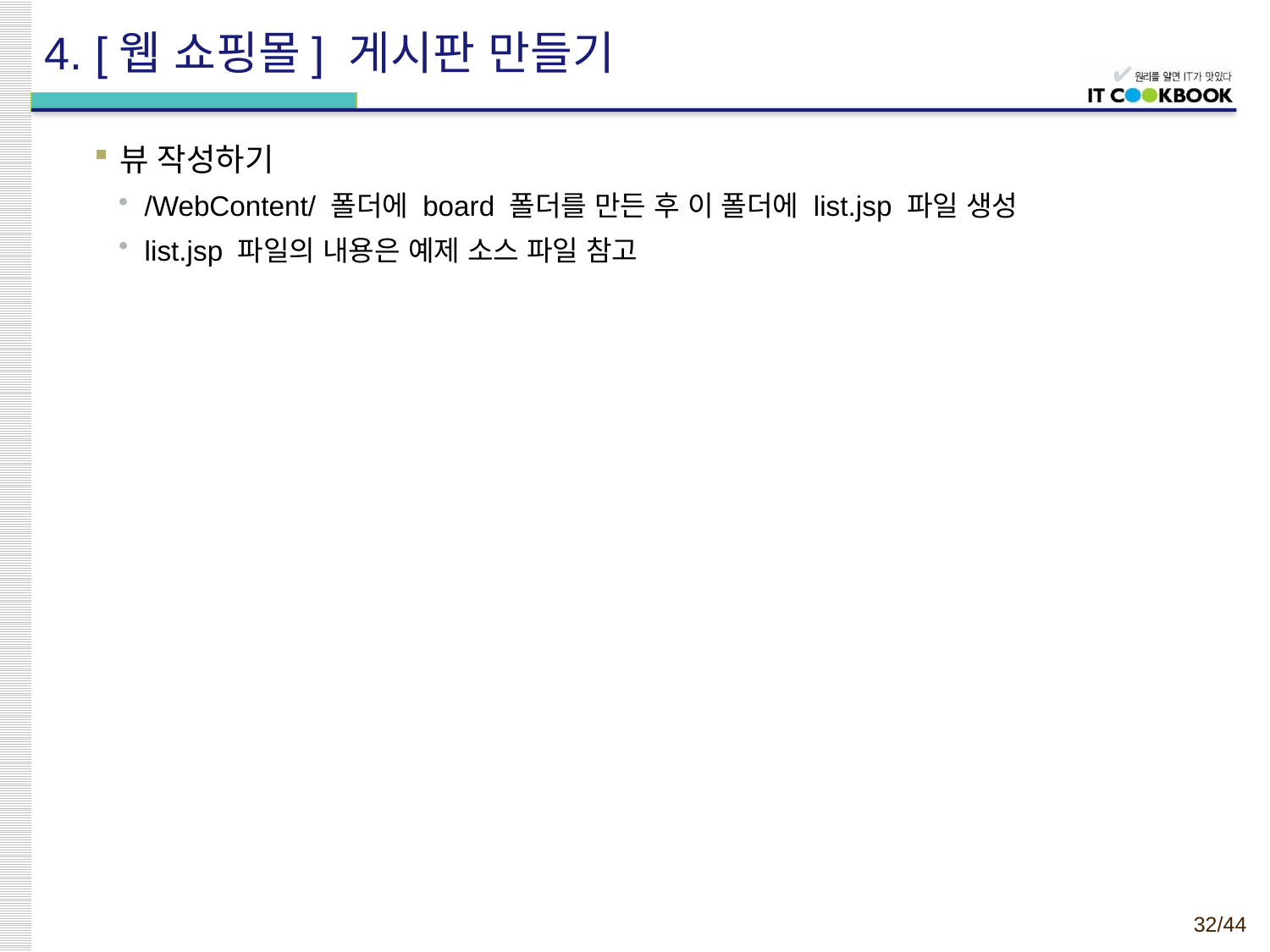

# 4. [웹 쇼핑몰] 게시판 만들기
뷰 작성하기
/WebContent/ 폴더에 board 폴더를 만든 후 이 폴더에 list.jsp 파일 생성
list.jsp 파일의 내용은 예제 소스 파일 참고